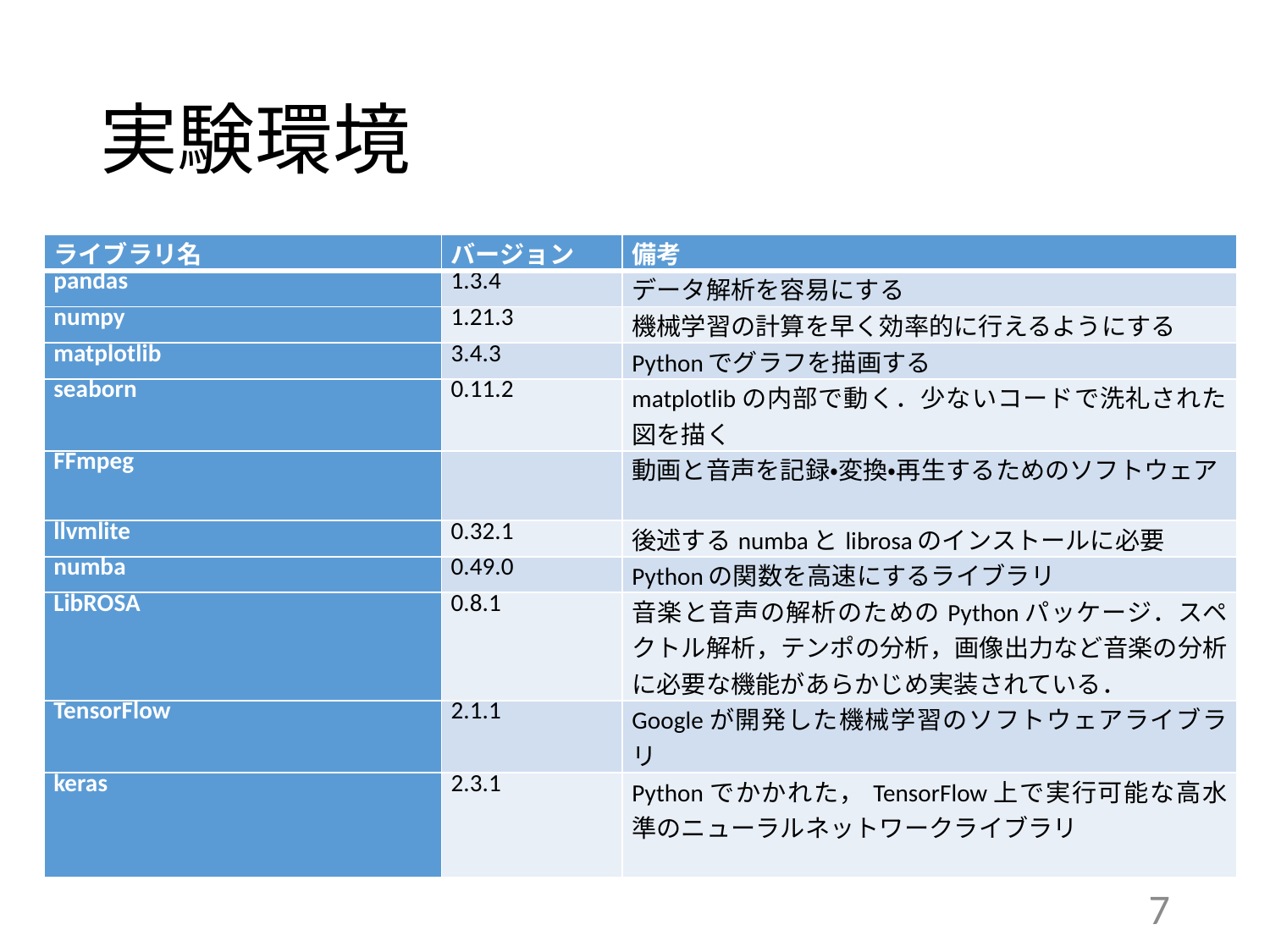

# 実験環境
| ライブラリ名 | バージョン | 備考 |
| --- | --- | --- |
| pandas | 1.3.4 | データ解析を容易にする |
| numpy | 1.21.3 | 機械学習の計算を早く効率的に行えるようにする |
| matplotlib | 3.4.3 | Pythonでグラフを描画する |
| seaborn | 0.11.2 | matplotlibの内部で動く．少ないコードで洗礼された図を描く |
| FFmpeg |  | 動画と音声を記録・変換・再生するためのソフトウェア |
| llvmlite | 0.32.1 | 後述するnumbaとlibrosaのインストールに必要 |
| numba | 0.49.0 | Pythonの関数を高速にするライブラリ |
| LibROSA | 0.8.1 | 音楽と音声の解析のためのPythonパッケージ．スペクトル解析，テンポの分析，画像出力など音楽の分析に必要な機能があらかじめ実装されている． |
| TensorFlow | 2.1.1 | Googleが開発した機械学習のソフトウェアライブラリ |
| keras | 2.3.1 | Pythonでかかれた，TensorFlow上で実行可能な高水準のニューラルネットワークライブラリ |
7